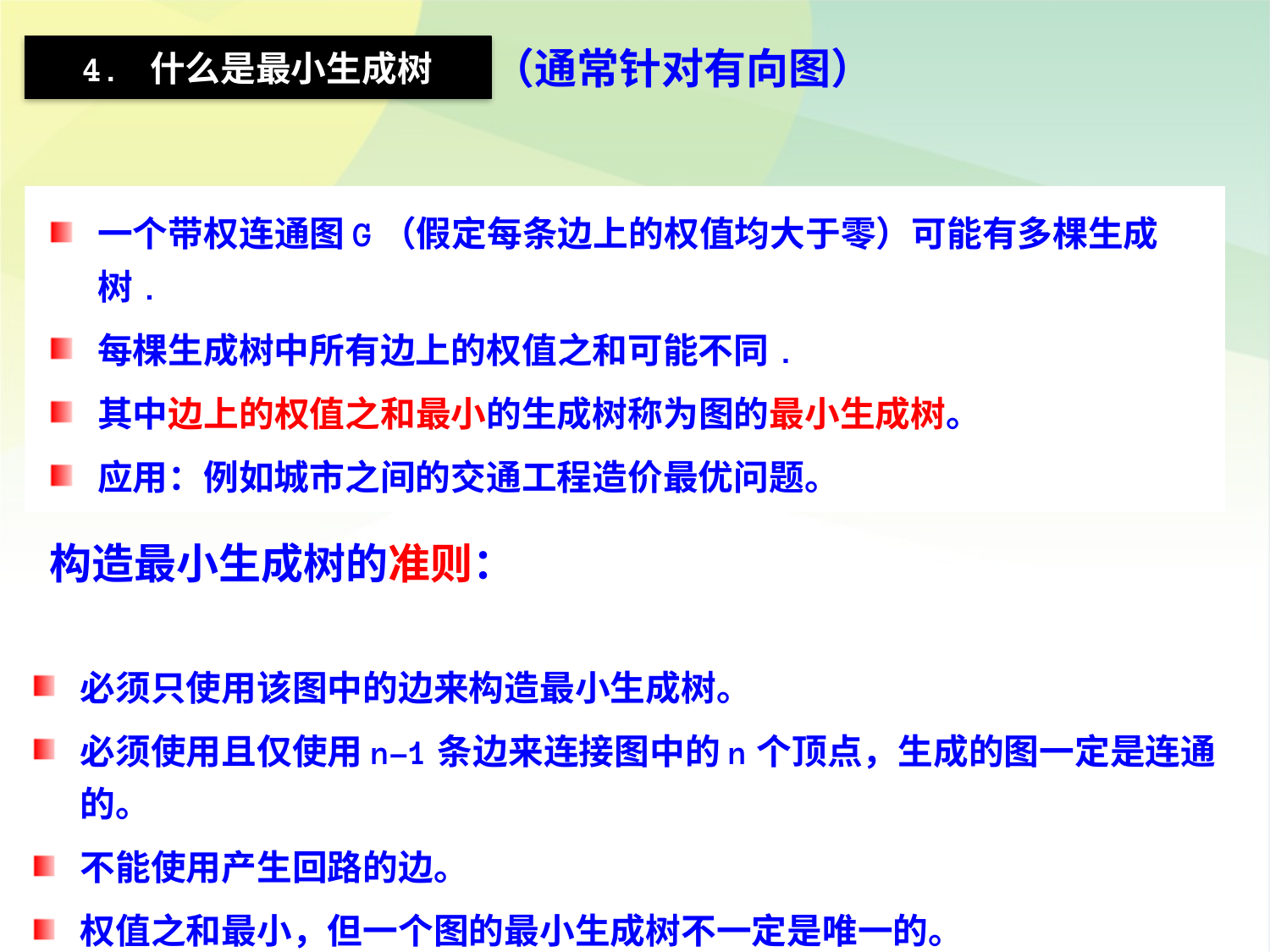

4. 什么是最小生成树
（通常针对有向图）
一个带权连通图G（假定每条边上的权值均大于零）可能有多棵生成树.
每棵生成树中所有边上的权值之和可能不同.
其中边上的权值之和最小的生成树称为图的最小生成树。
应用：例如城市之间的交通工程造价最优问题。
构造最小生成树的准则：
必须只使用该图中的边来构造最小生成树。
必须使用且仅使用n-1条边来连接图中的n个顶点，生成的图一定是连通的。
不能使用产生回路的边。
权值之和最小，但一个图的最小生成树不一定是唯一的。